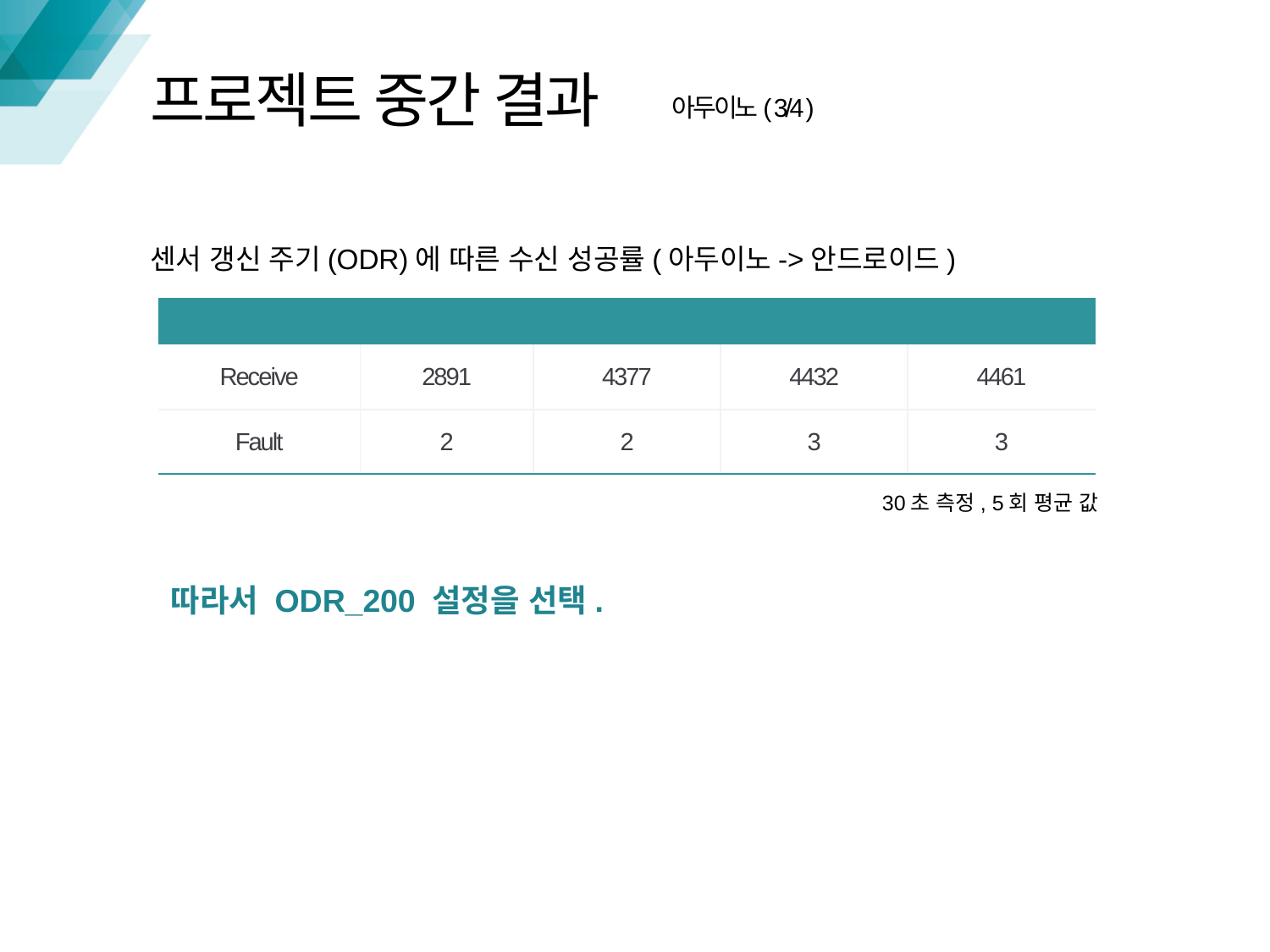

# 프로젝트 중간 결과
아두이노( 3/4 )
센서 갱신 주기(ODR)에 따른 수신 성공률(아두이노->안드로이드)
|  | 100Hz | 200Hz | 400Hz | 800Hz |
| --- | --- | --- | --- | --- |
| Receive | 2891 | 4377 | 4432 | 4461 |
| Fault | 2 | 2 | 3 | 3 |
 30초 측정, 5회 평균 값
따라서 ODR_200 설정을 선택.